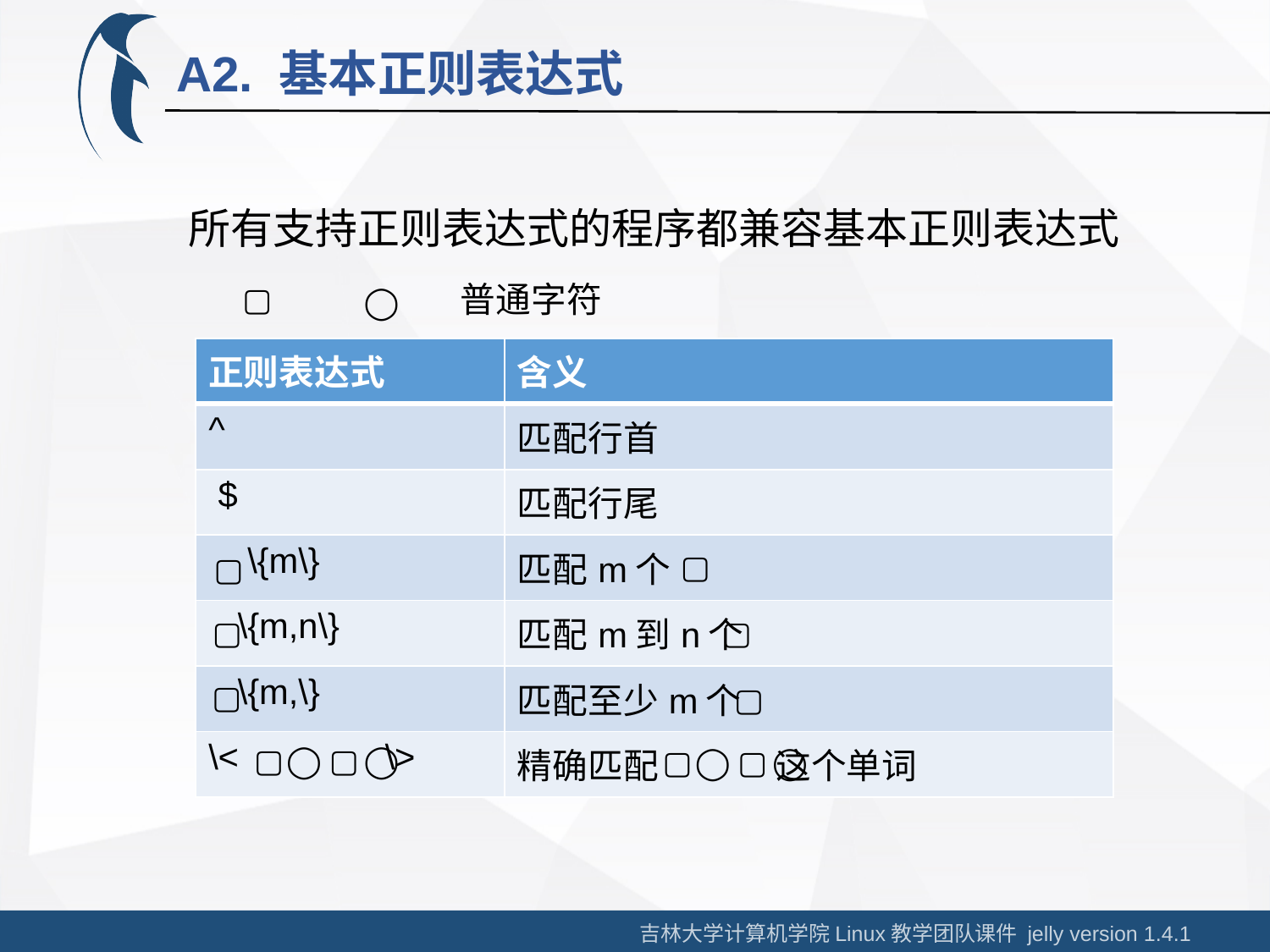

A2. 基本正则表达式
所有支持正则表达式的程序都兼容基本正则表达式
普通字符
▢
◯
| 正则表达式 | 含义 |
| --- | --- |
| ^ | 匹配行首 |
| $ | 匹配行尾 |
| \{m\} | 匹配m个 |
| \{m,n\} | 匹配m到n个 |
| \{m,\} | 匹配至少m个 |
| \< \> | 精确匹配 这个单词 |
▢
▢
▢
▢
▢
▢
▢
◯
▢
◯
▢
◯
▢
◯